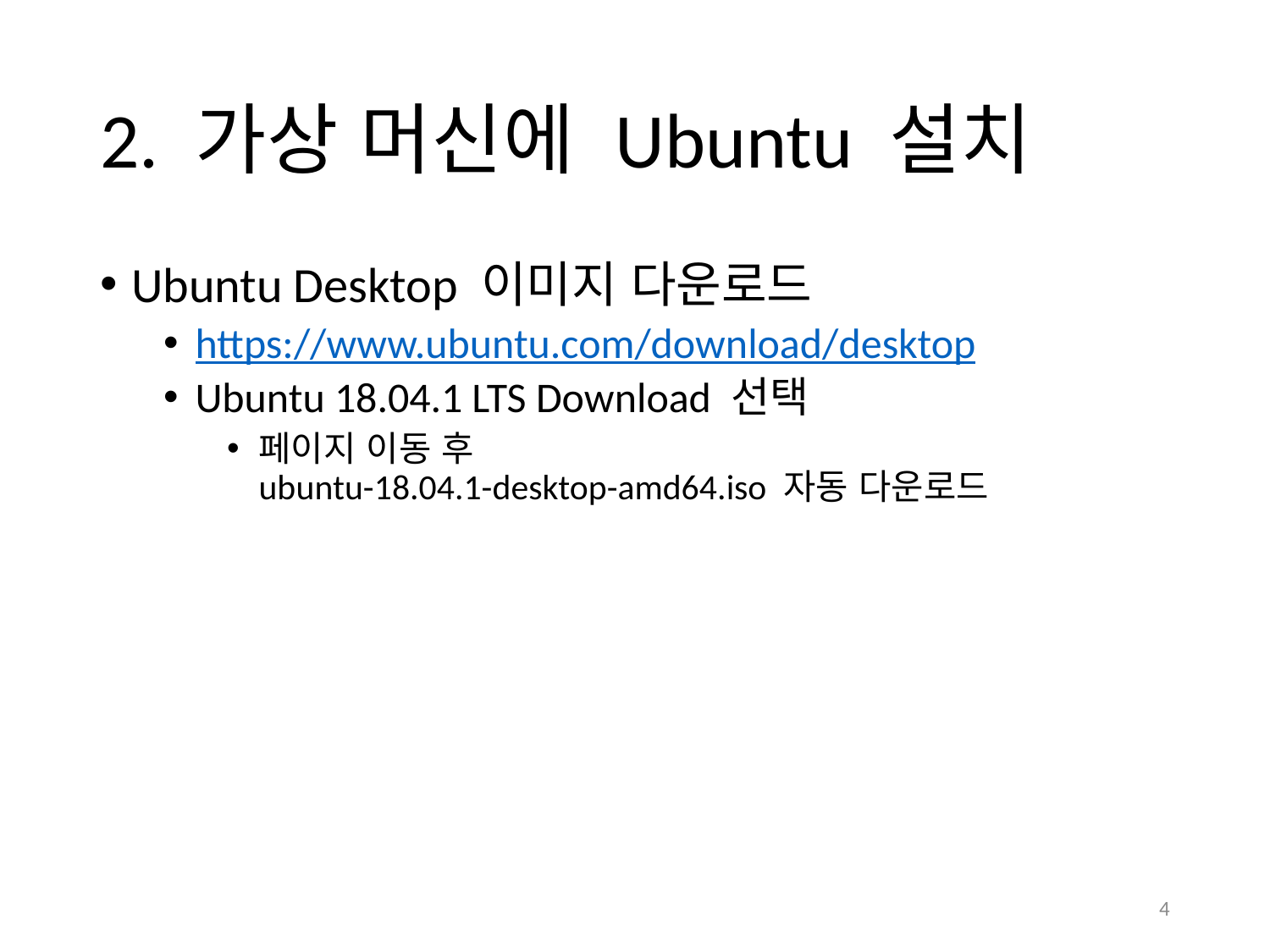

# 2. 가상 머신에 Ubuntu 설치
Ubuntu Desktop 이미지 다운로드
https://www.ubuntu.com/download/desktop
Ubuntu 18.04.1 LTS Download 선택
페이지 이동 후
ubuntu-18.04.1-desktop-amd64.iso 자동 다운로드

4